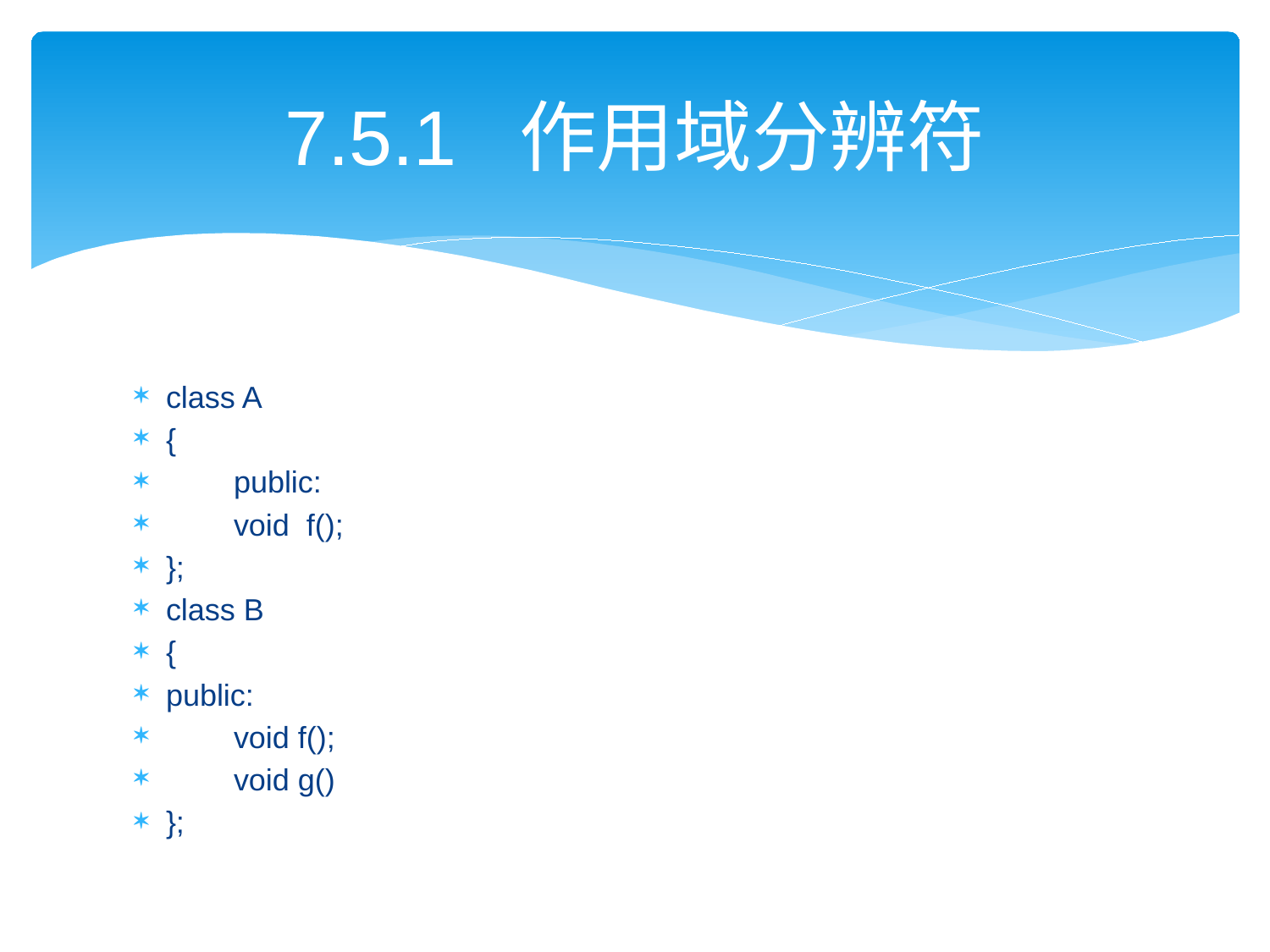

# 7.5.1  作用域分辨符
class A
{
        public:
        void  f();
};
class B
{
public:
        void f();
        void g()
};